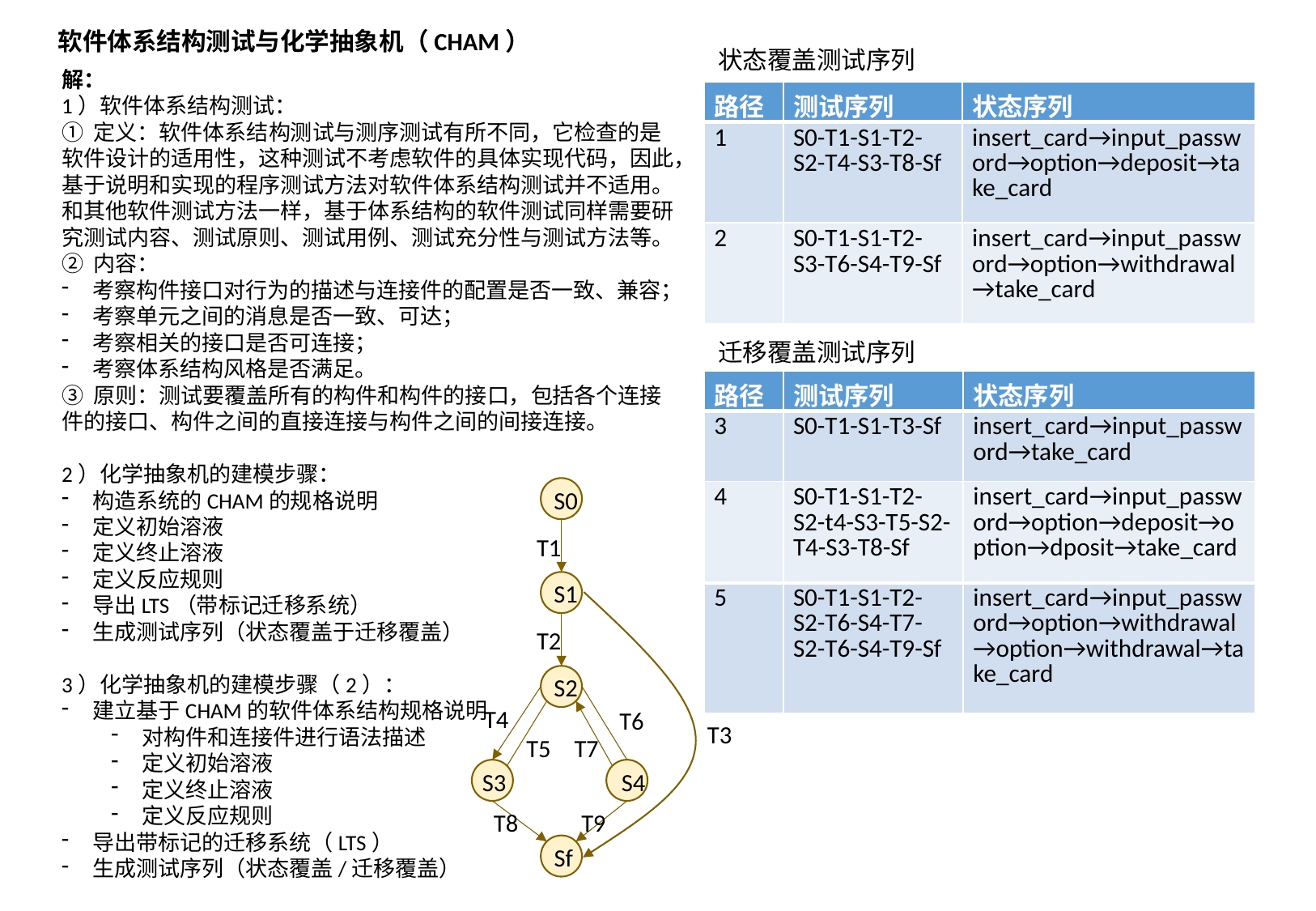

软件体系结构测试与化学抽象机（CHAM）
状态覆盖测试序列
解：
1）软件体系结构测试：
① 定义：软件体系结构测试与测序测试有所不同，它检查的是软件设计的适用性，这种测试不考虑软件的具体实现代码，因此，基于说明和实现的程序测试方法对软件体系结构测试并不适用。和其他软件测试方法一样，基于体系结构的软件测试同样需要研究测试内容、测试原则、测试用例、测试充分性与测试方法等。
② 内容：
考察构件接口对行为的描述与连接件的配置是否一致、兼容；
考察单元之间的消息是否一致、可达；
考察相关的接口是否可连接；
考察体系结构风格是否满足。
③ 原则：测试要覆盖所有的构件和构件的接口，包括各个连接件的接口、构件之间的直接连接与构件之间的间接连接。

2）化学抽象机的建模步骤：
构造系统的CHAM的规格说明
定义初始溶液
定义终止溶液
定义反应规则
导出LTS（带标记迁移系统）
生成测试序列（状态覆盖于迁移覆盖）

3）化学抽象机的建模步骤（2）：
建立基于CHAM的软件体系结构规格说明
对构件和连接件进行语法描述
定义初始溶液
定义终止溶液
定义反应规则
导出带标记的迁移系统（LTS）
生成测试序列（状态覆盖/迁移覆盖）
| 路径 | 测试序列 | 状态序列 |
| --- | --- | --- |
| 1 | S0-T1-S1-T2-S2-T4-S3-T8-Sf | insert\_card→input\_password→option→deposit→take\_card |
| 2 | S0-T1-S1-T2-S3-T6-S4-T9-Sf | insert\_card→input\_password→option→withdrawal→take\_card |
迁移覆盖测试序列
| 路径 | 测试序列 | 状态序列 |
| --- | --- | --- |
| 3 | S0-T1-S1-T3-Sf | insert\_card→input\_password→take\_card |
| 4 | S0-T1-S1-T2-S2-t4-S3-T5-S2-T4-S3-T8-Sf | insert\_card→input\_password→option→deposit→option→dposit→take\_card |

S0
T1

S1

T2

S2
T4
T6
T3
T5
T7

S3
S4
T8
T9

Sf
| 路径 | 测试序列 | 状态序列 |
| --- | --- | --- |
| 5 | S0-T1-S1-T2-S2-T6-S4-T7-S2-T6-S4-T9-Sf | insert\_card→input\_password→option→withdrawal→option→withdrawal→take\_card |